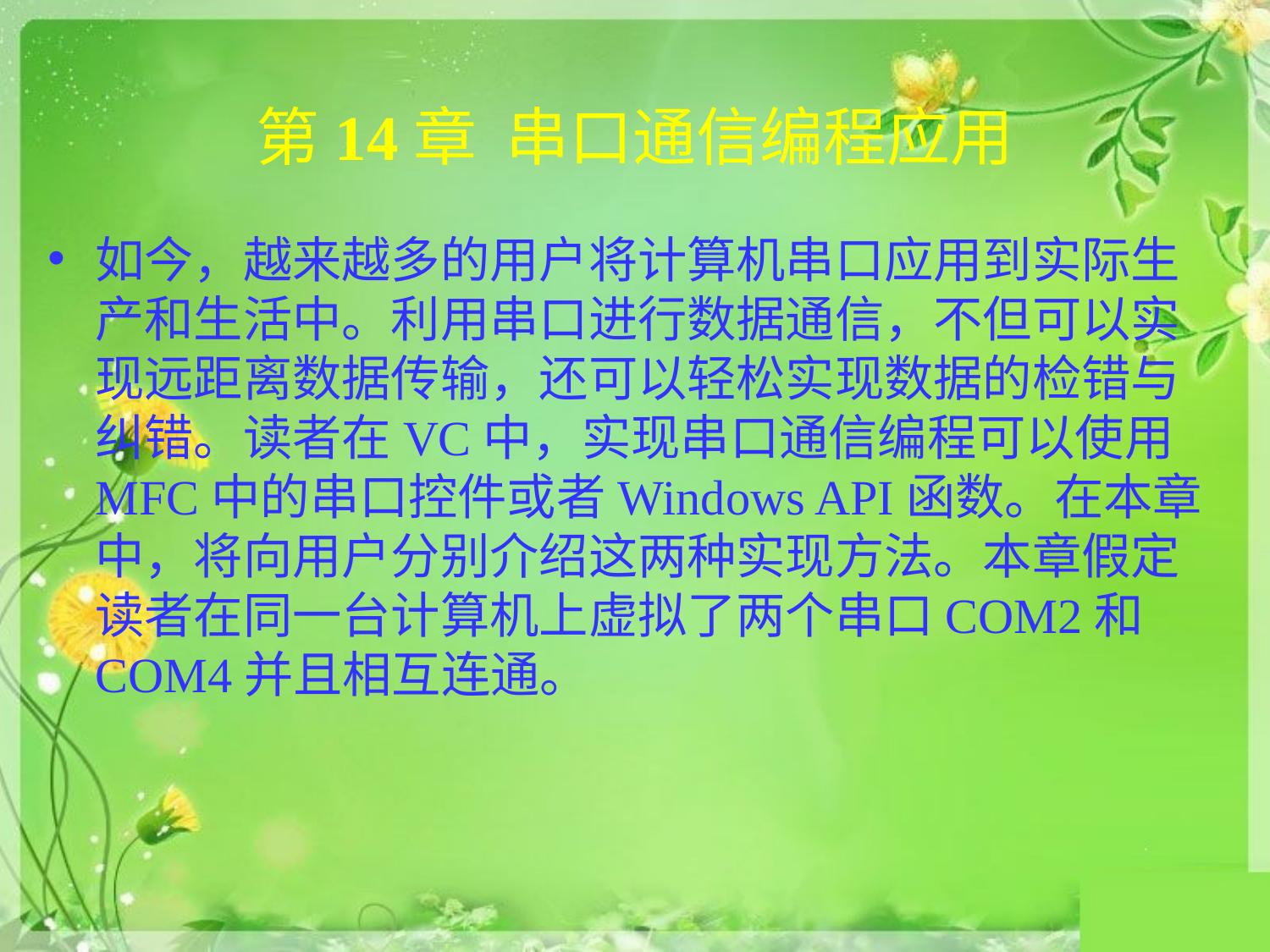

# 第14章  串口通信编程应用
如今，越来越多的用户将计算机串口应用到实际生产和生活中。利用串口进行数据通信，不但可以实现远距离数据传输，还可以轻松实现数据的检错与纠错。读者在VC中，实现串口通信编程可以使用MFC中的串口控件或者Windows API函数。在本章中，将向用户分别介绍这两种实现方法。本章假定读者在同一台计算机上虚拟了两个串口COM2和COM4并且相互连通。